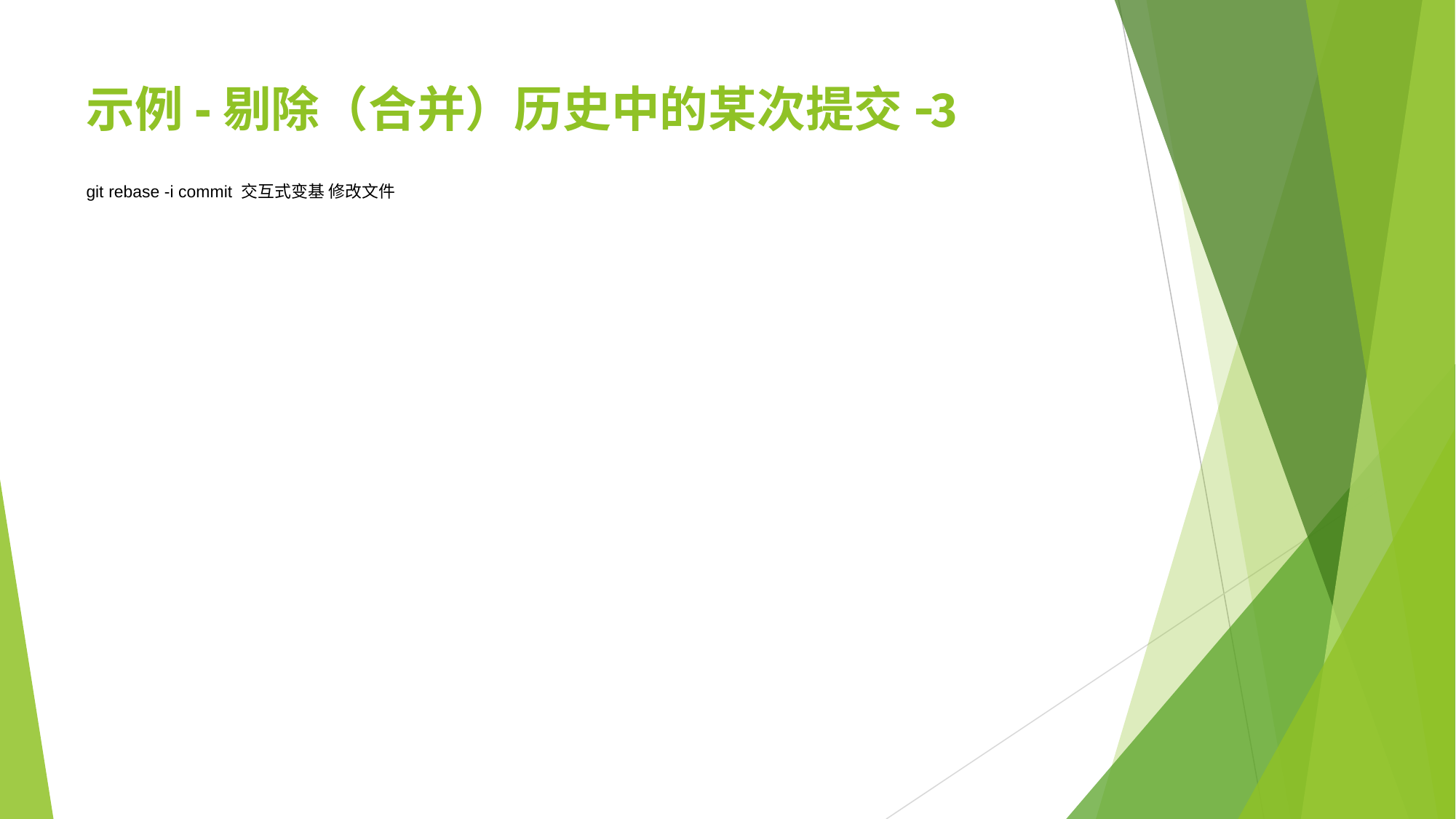

# 示例-剔除（合并）历史中的某次提交-3
git rebase -i commit 交互式变基 修改文件